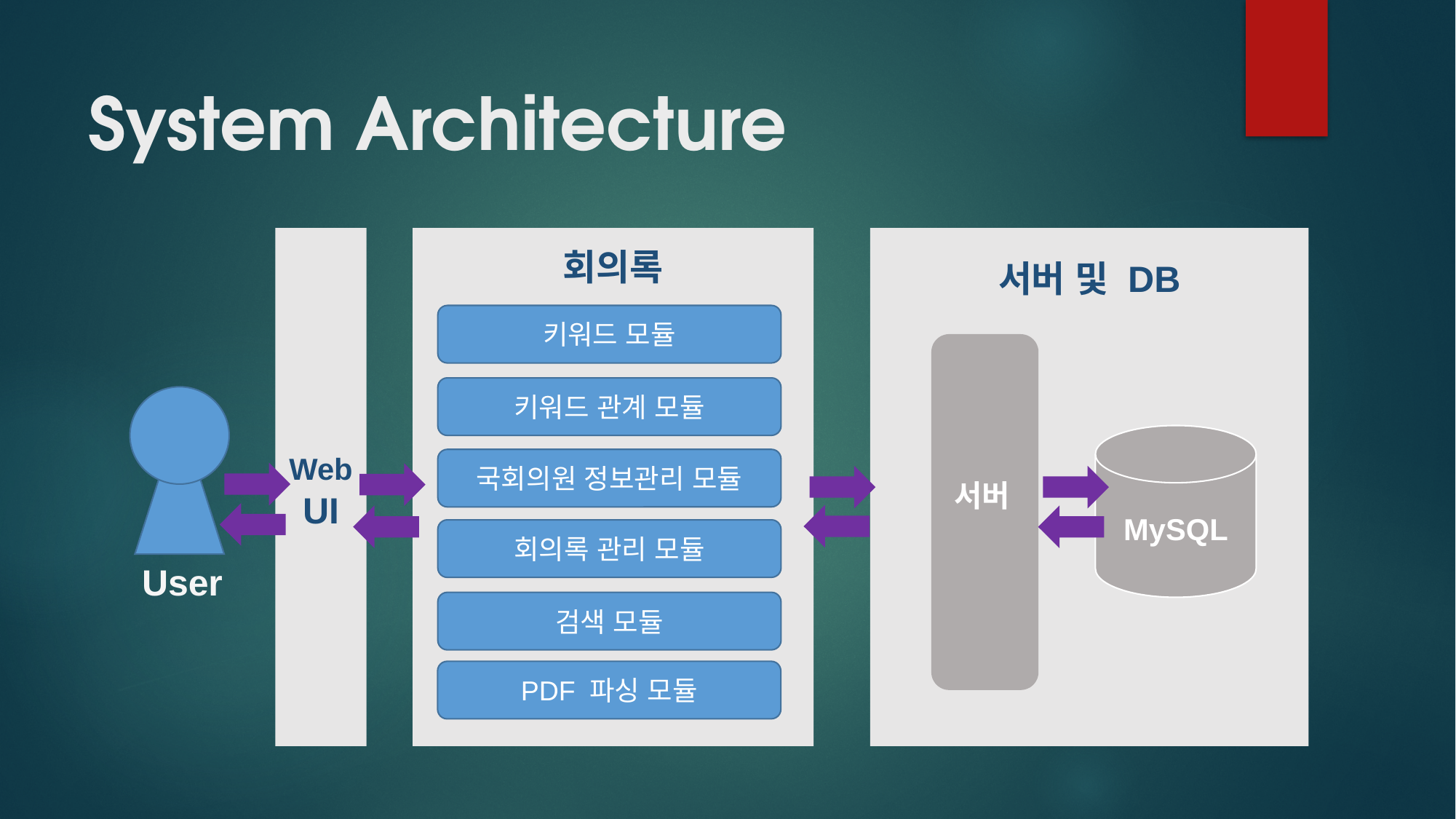

# System Architecture
Web
UI

회의록
서버 및 DB
키워드 모듈

키워드 관계 모듈

국회의원 정보관리 모듈

서버

MySQL

회의록 관리 모듈
User
검색 모듈
PDF 파싱 모듈